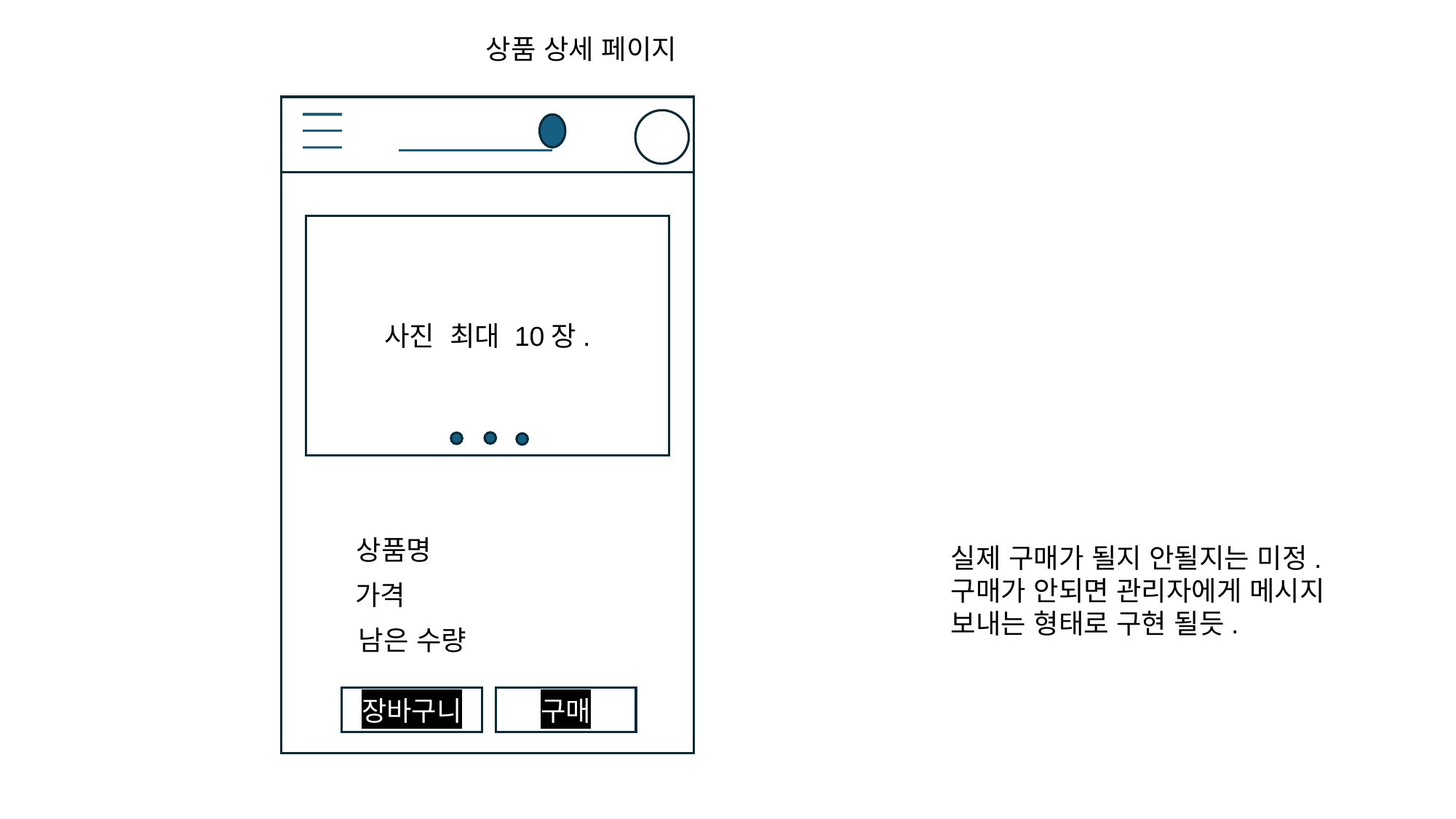

상품 상세 페이지

ㄷㄳㅗㅓㅏㅘㄷㄳㅈㅈ

사진  최대 10장.

상품명
실제 구매가 될지 안될지는 미정.
구매가 안되면 관리자에게 메시지
보내는 형태로 구현 될듯.
가격
남은 수량
장바구니
구매